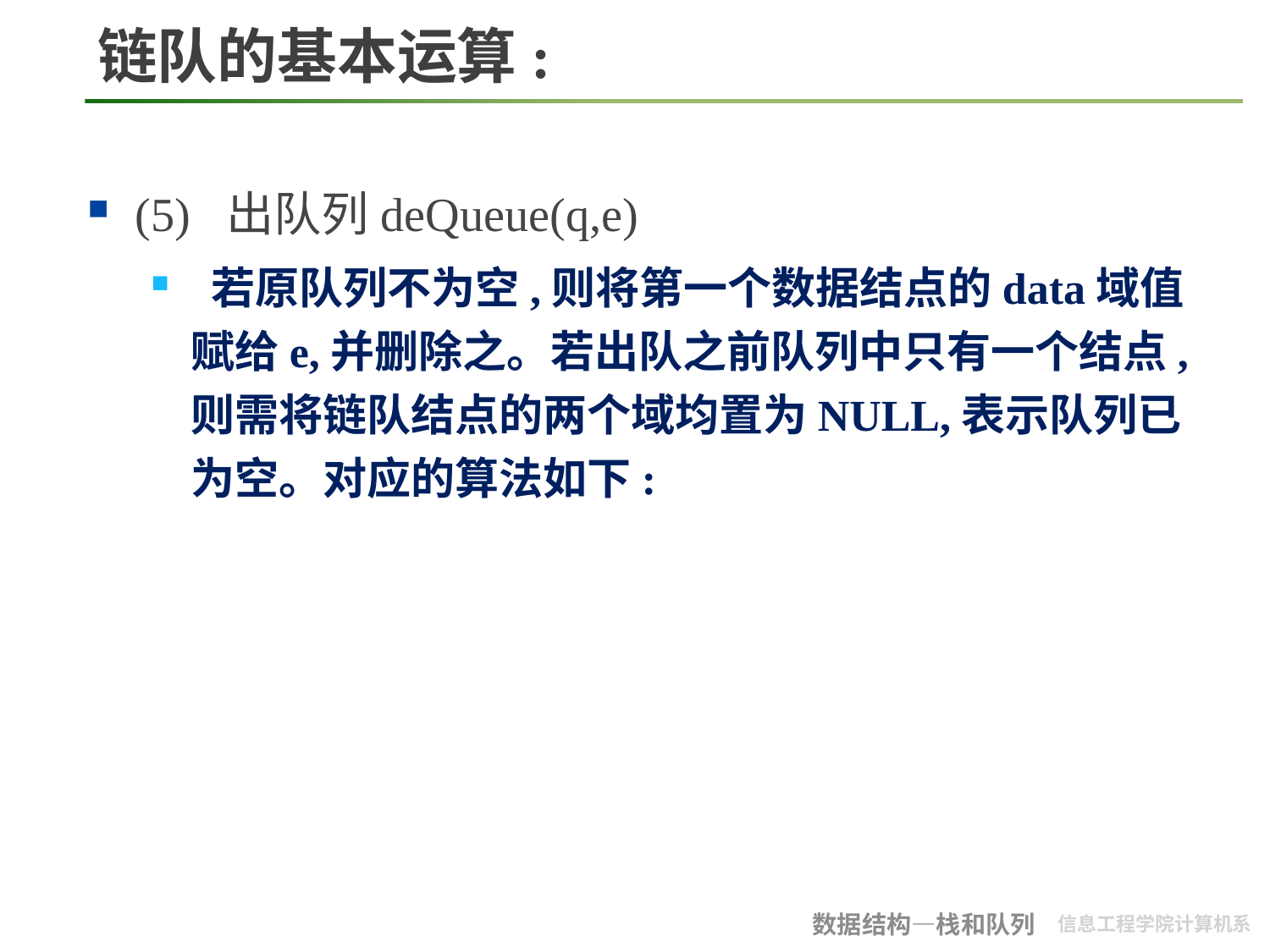

# 链队的基本运算:
(5)  出队列deQueue(q,e)
 若原队列不为空,则将第一个数据结点的data域值赋给e,并删除之。若出队之前队列中只有一个结点,则需将链队结点的两个域均置为NULL,表示队列已为空。对应的算法如下: